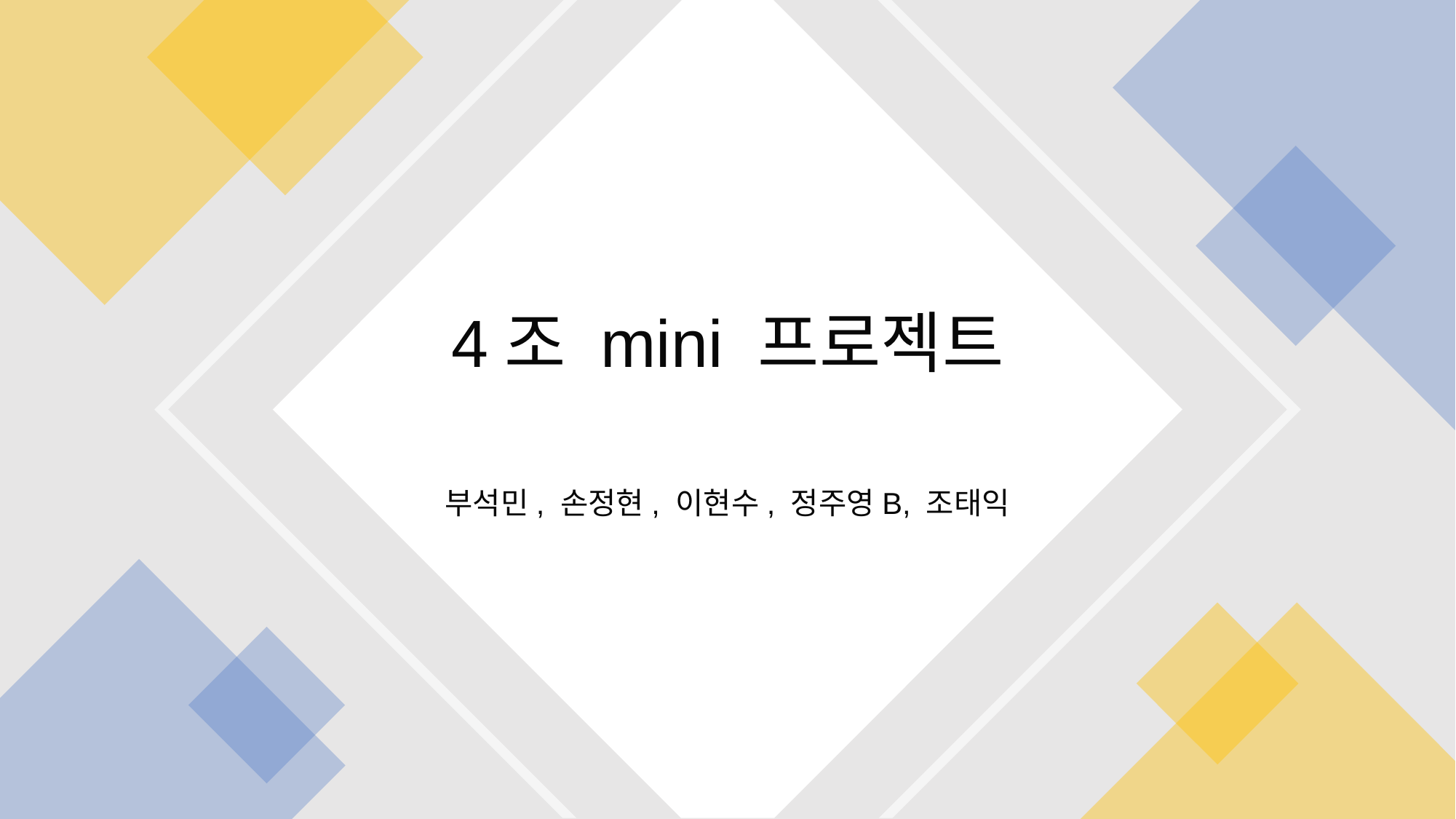

# 4조 mini 프로젝트
부석민, 손정현, 이현수, 정주영B, 조태익